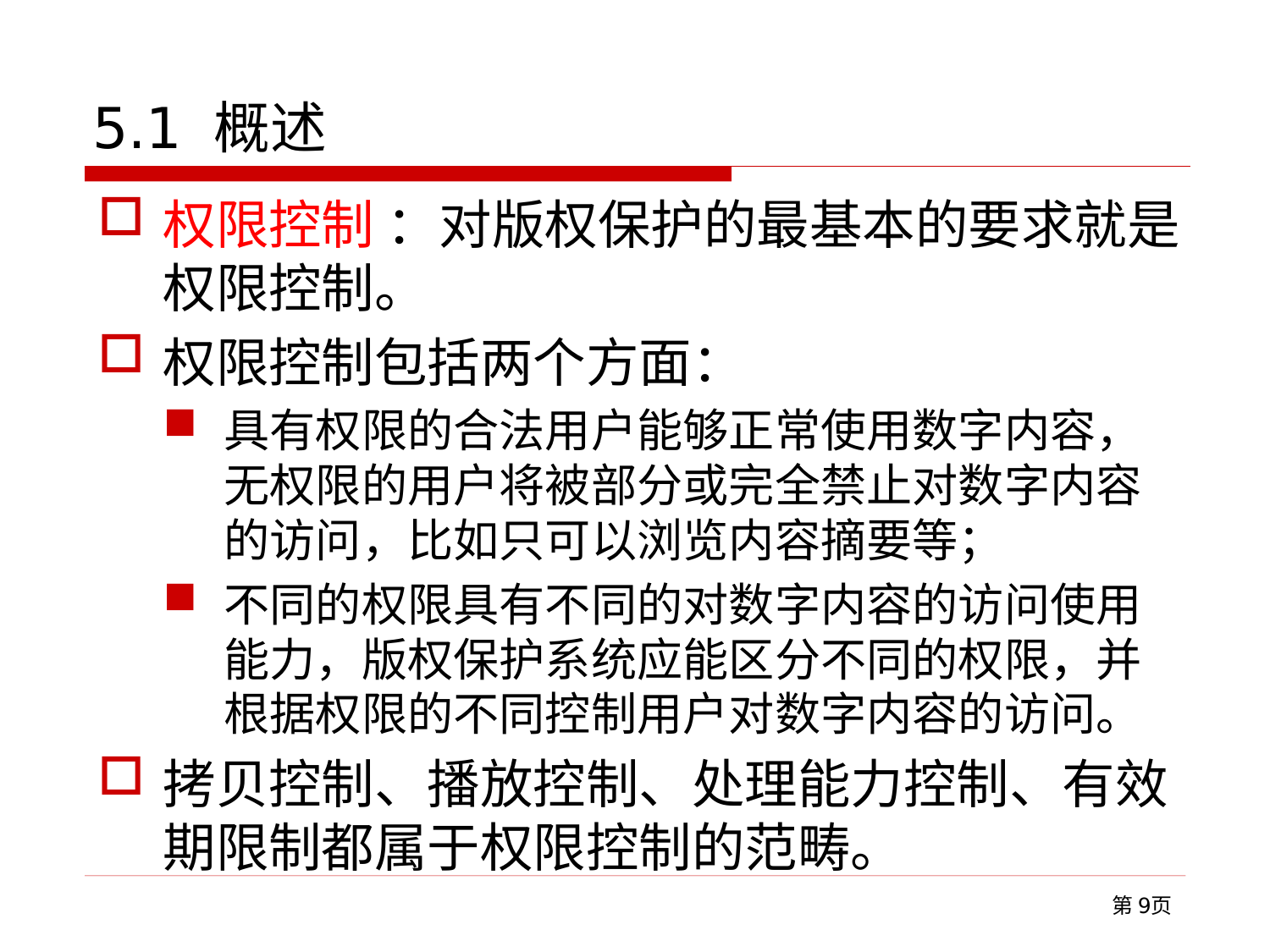

# 5.1 概述
权限控制 ：对版权保护的最基本的要求就是权限控制。
权限控制包括两个方面：
具有权限的合法用户能够正常使用数字内容，无权限的用户将被部分或完全禁止对数字内容的访问，比如只可以浏览内容摘要等；
不同的权限具有不同的对数字内容的访问使用能力，版权保护系统应能区分不同的权限，并根据权限的不同控制用户对数字内容的访问。
拷贝控制、播放控制、处理能力控制、有效期限制都属于权限控制的范畴。
9